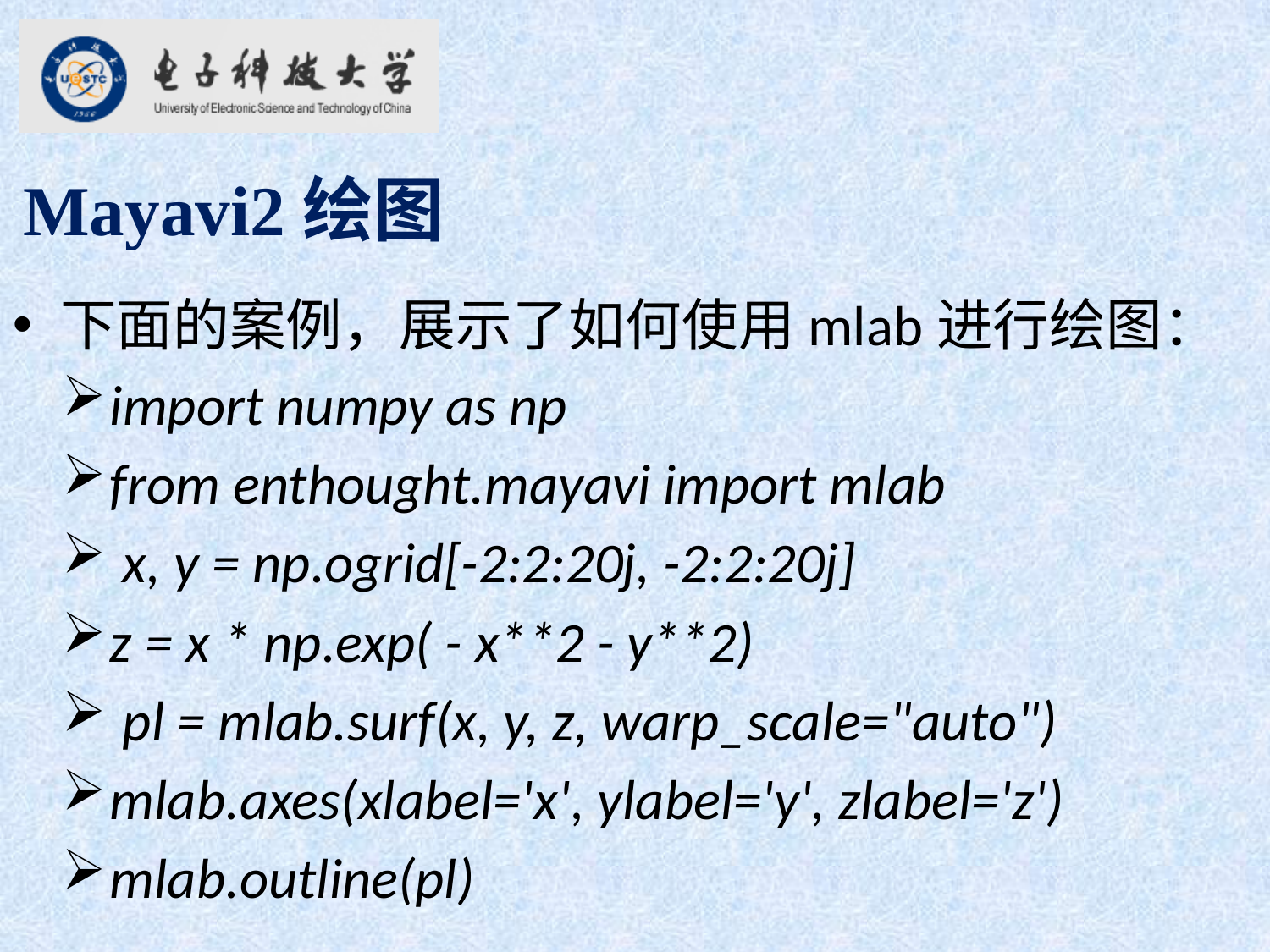

Mayavi2绘图

下面的案例，展示了如何使用mlab进行绘图：
import numpy as np
from enthought.mayavi import mlab
 x, y = np.ogrid[-2:2:20j, -2:2:20j]
z = x * np.exp( - x**2 - y**2)
 pl = mlab.surf(x, y, z, warp_scale="auto")
mlab.axes(xlabel='x', ylabel='y', zlabel='z')
mlab.outline(pl)